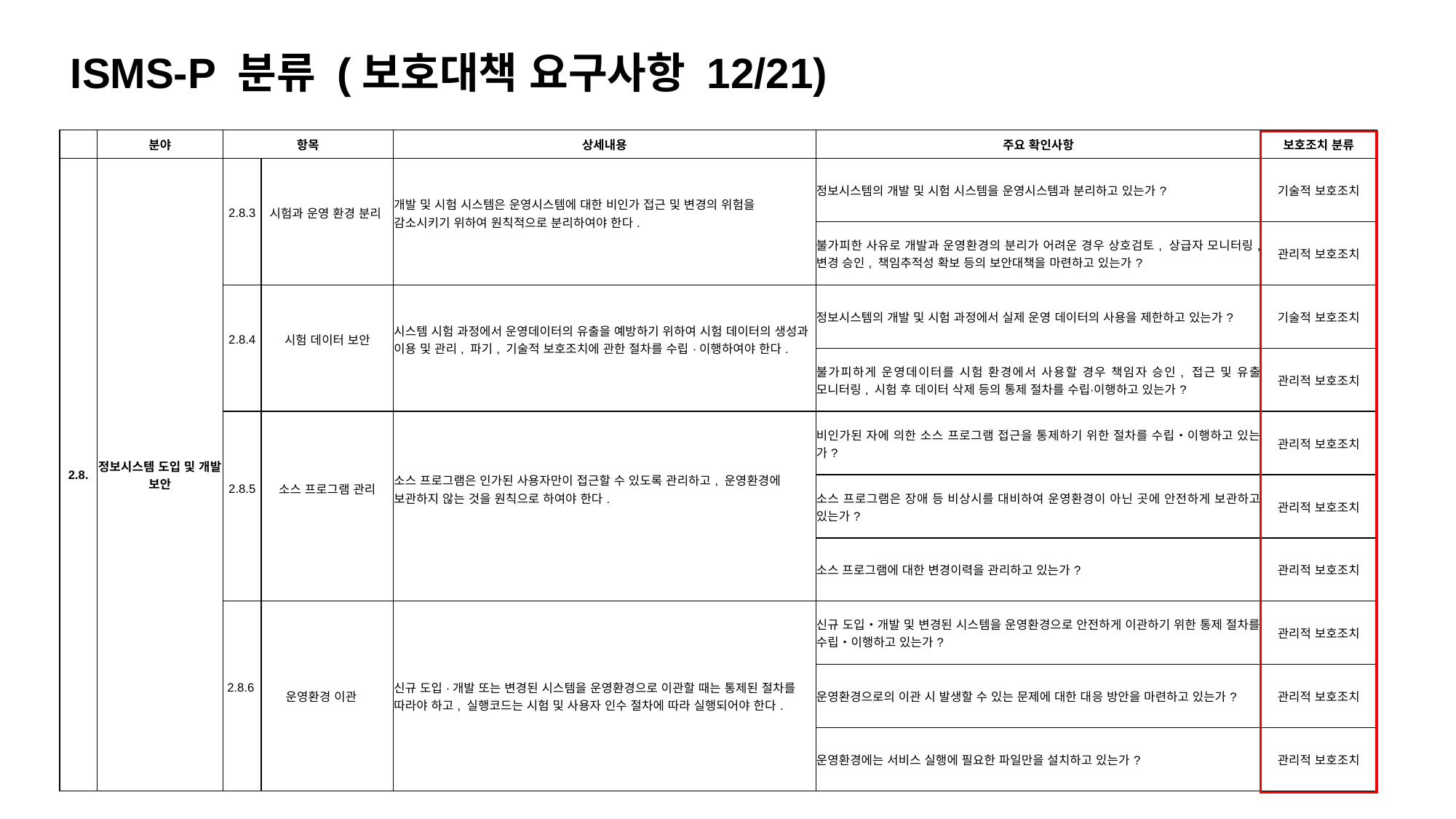

ISMS-P 분류 (보호대책 요구사항 12/21)
|  | 분야 | 항목 |  | 상세내용 | 주요 확인사항 | 보호조치 분류 |
| --- | --- | --- | --- | --- | --- | --- |
| 2.8. | 정보시스템 도입 및 개발 보안 | 2.8.3 | 시험과 운영 환경 분리 | 개발 및 시험 시스템은 운영시스템에 대한 비인가 접근 및 변경의 위험을 감소시키기 위하여 원칙적으로 분리하여야 한다. | 정보시스템의 개발 및 시험 시스템을 운영시스템과 분리하고 있는가? | 기술적 보호조치 |
|  |  |  |  |  | 불가피한 사유로 개발과 운영환경의 분리가 어려운 경우 상호검토, 상급자 모니터링, 변경 승인, 책임추적성 확보 등의 보안대책을 마련하고 있는가? | 관리적 보호조치 |
|  |  | 2.8.4 | 시험 데이터 보안 | 시스템 시험 과정에서 운영데이터의 유출을 예방하기 위하여 시험 데이터의 생성과 이용 및 관리, 파기, 기술적 보호조치에 관한 절차를 수립·이행하여야 한다. | 정보시스템의 개발 및 시험 과정에서 실제 운영 데이터의 사용을 제한하고 있는가? | 기술적 보호조치 |
|  |  |  |  |  | 불가피하게 운영데이터를 시험 환경에서 사용할 경우 책임자 승인, 접근 및 유출 모니터링, 시험 후 데이터 삭제 등의 통제 절차를 수립∙이행하고 있는가? | 관리적 보호조치 |
|  |  | 2.8.5 | 소스 프로그램 관리 | 소스 프로그램은 인가된 사용자만이 접근할 수 있도록 관리하고, 운영환경에 보관하지 않는 것을 원칙으로 하여야 한다. | 비인가된 자에 의한 소스 프로그램 접근을 통제하기 위한 절차를 수립‧이행하고 있는가? | 관리적 보호조치 |
|  |  |  |  |  | 소스 프로그램은 장애 등 비상시를 대비하여 운영환경이 아닌 곳에 안전하게 보관하고 있는가? | 관리적 보호조치 |
|  |  |  |  |  | 소스 프로그램에 대한 변경이력을 관리하고 있는가? | 관리적 보호조치 |
|  |  | 2.8.6 | 운영환경 이관 | 신규 도입·개발 또는 변경된 시스템을 운영환경으로 이관할 때는 통제된 절차를 따라야 하고, 실행코드는 시험 및 사용자 인수 절차에 따라 실행되어야 한다. | 신규 도입‧개발 및 변경된 시스템을 운영환경으로 안전하게 이관하기 위한 통제 절차를 수립‧이행하고 있는가? | 관리적 보호조치 |
|  |  |  |  |  | 운영환경으로의 이관 시 발생할 수 있는 문제에 대한 대응 방안을 마련하고 있는가? | 관리적 보호조치 |
|  |  |  |  |  | 운영환경에는 서비스 실행에 필요한 파일만을 설치하고 있는가? | 관리적 보호조치 |